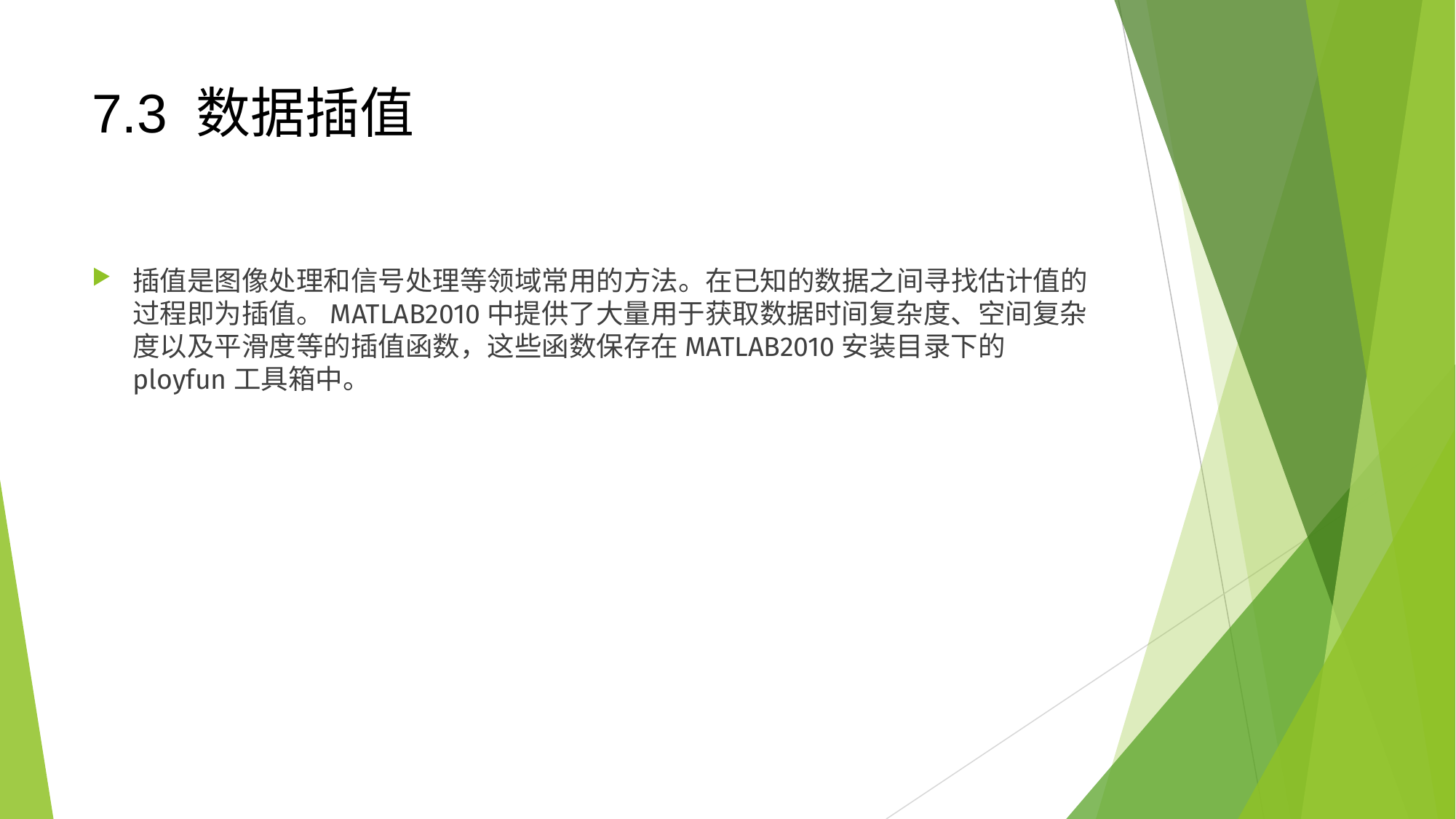

7.3 数据插值
插值是图像处理和信号处理等领域常用的方法。在已知的数据之间寻找估计值的过程即为插值。MATLAB2010中提供了大量用于获取数据时间复杂度、空间复杂度以及平滑度等的插值函数，这些函数保存在MATLAB2010安装目录下的ployfun工具箱中。